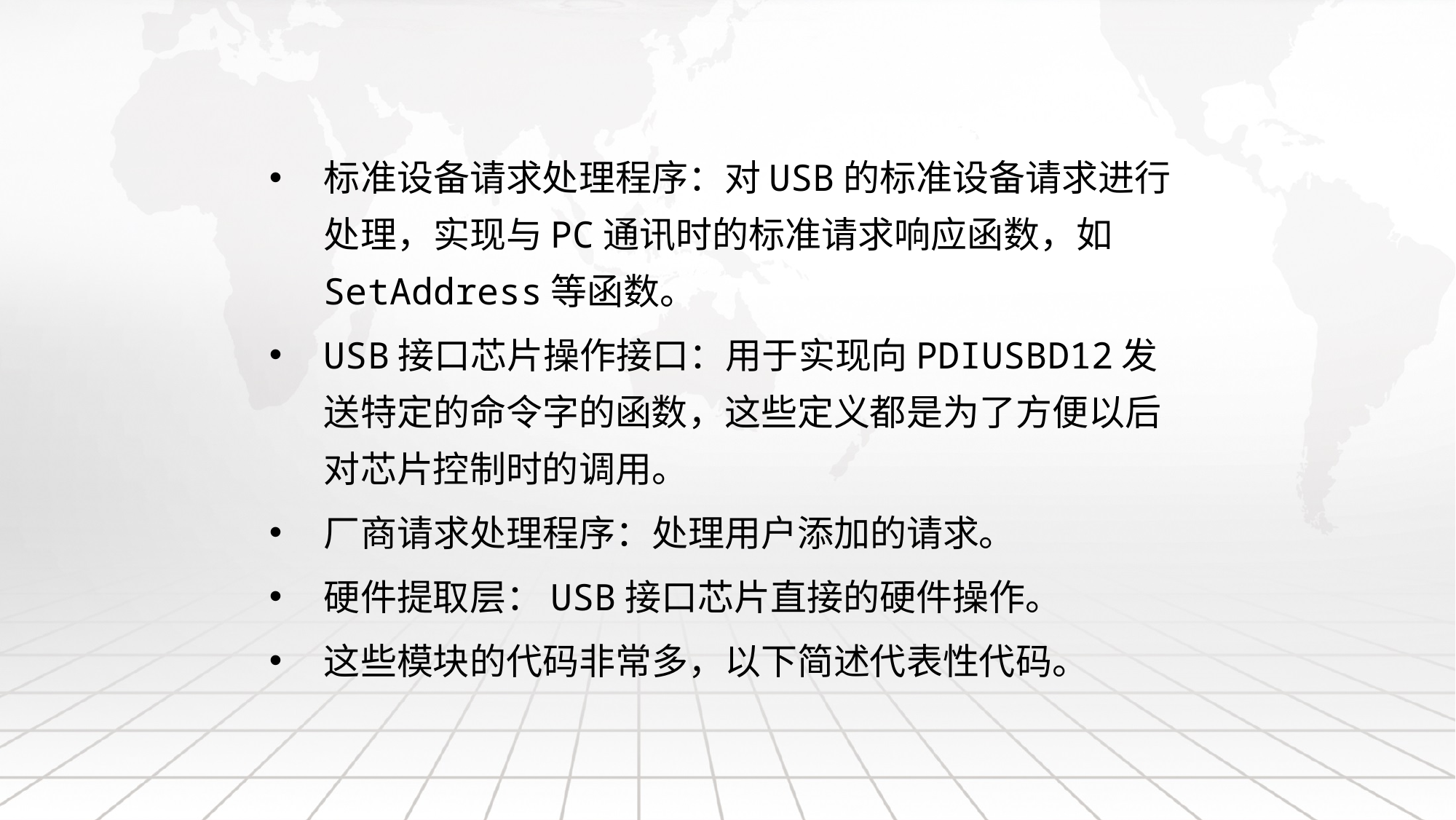

标准设备请求处理程序：对USB的标准设备请求进行处理，实现与PC通讯时的标准请求响应函数，如SetAddress等函数。
USB接口芯片操作接口：用于实现向PDIUSBD12发送特定的命令字的函数，这些定义都是为了方便以后对芯片控制时的调用。
厂商请求处理程序：处理用户添加的请求。
硬件提取层：USB接口芯片直接的硬件操作。
这些模块的代码非常多，以下简述代表性代码。